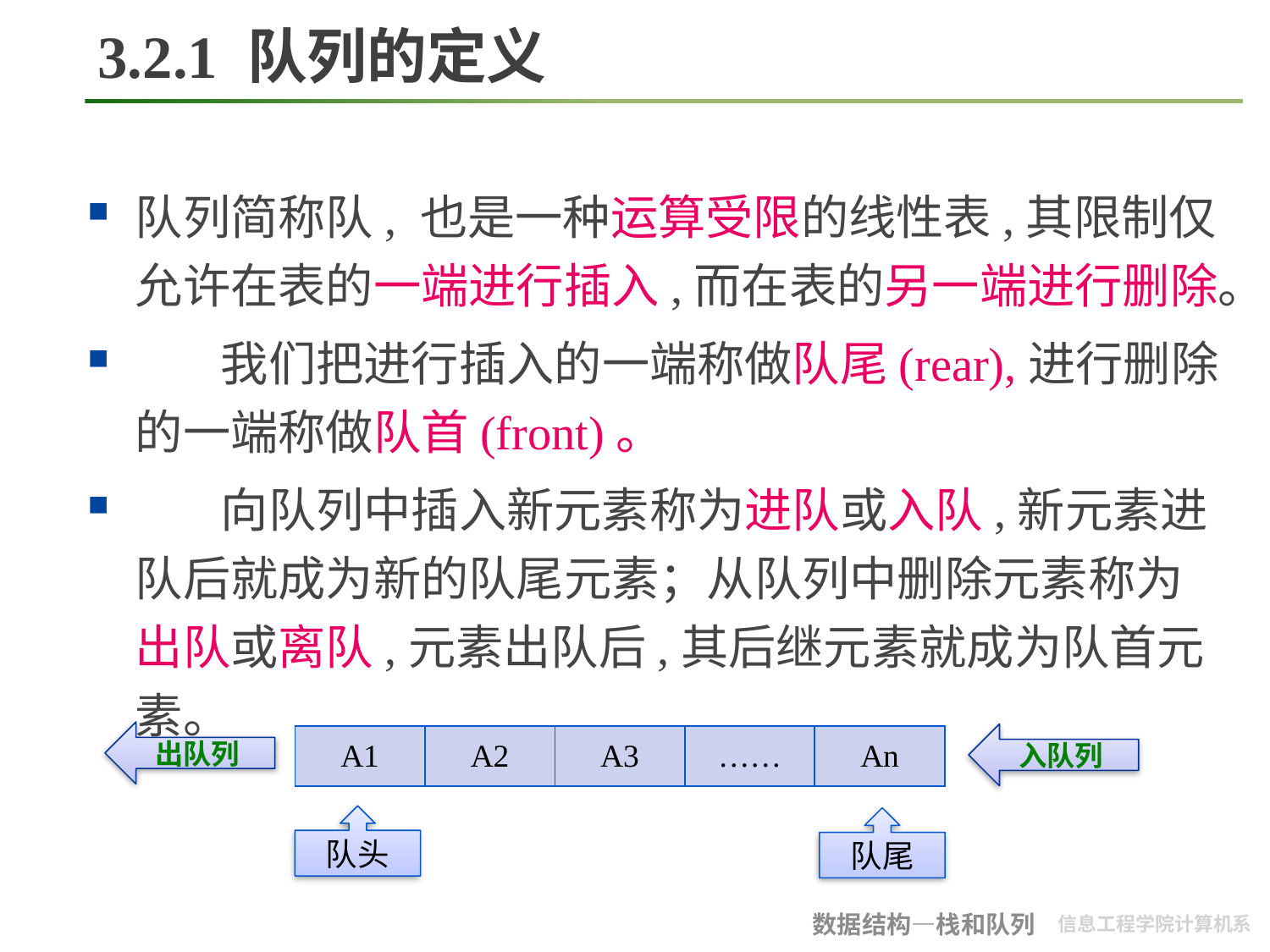

# 3.2.1 队列的定义
队列简称队, 也是一种运算受限的线性表,其限制仅允许在表的一端进行插入,而在表的另一端进行删除。
       我们把进行插入的一端称做队尾(rear),进行删除的一端称做队首(front)。
       向队列中插入新元素称为进队或入队,新元素进队后就成为新的队尾元素；从队列中删除元素称为出队或离队,元素出队后,其后继元素就成为队首元素。

出队列
入队列
| A1 | A2 | A3 | …… | An |
| --- | --- | --- | --- | --- |
队头
队尾